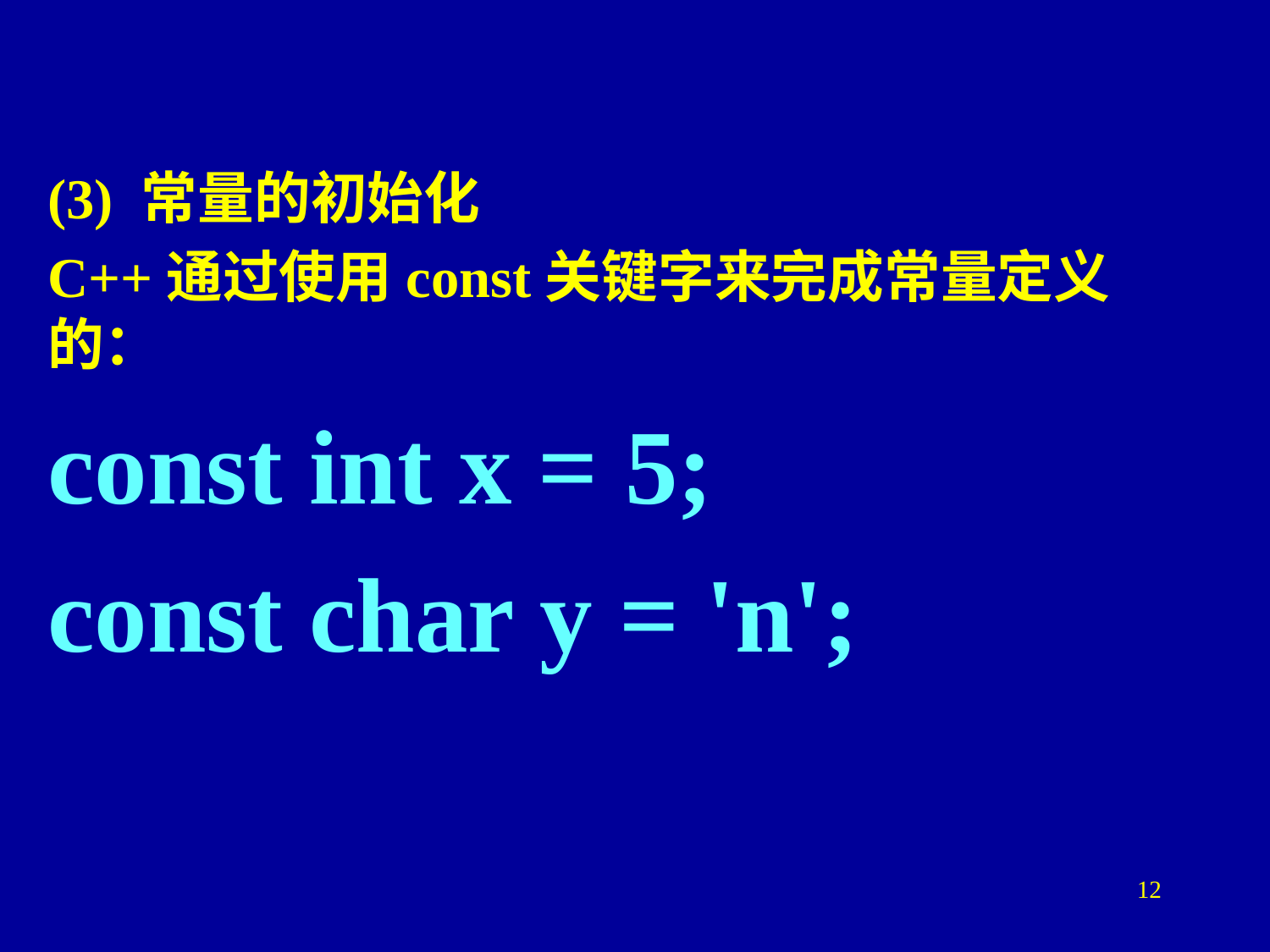

(3) 常量的初始化
C++通过使用const关键字来完成常量定义的：
const int x = 5;
const char y = 'n';

12